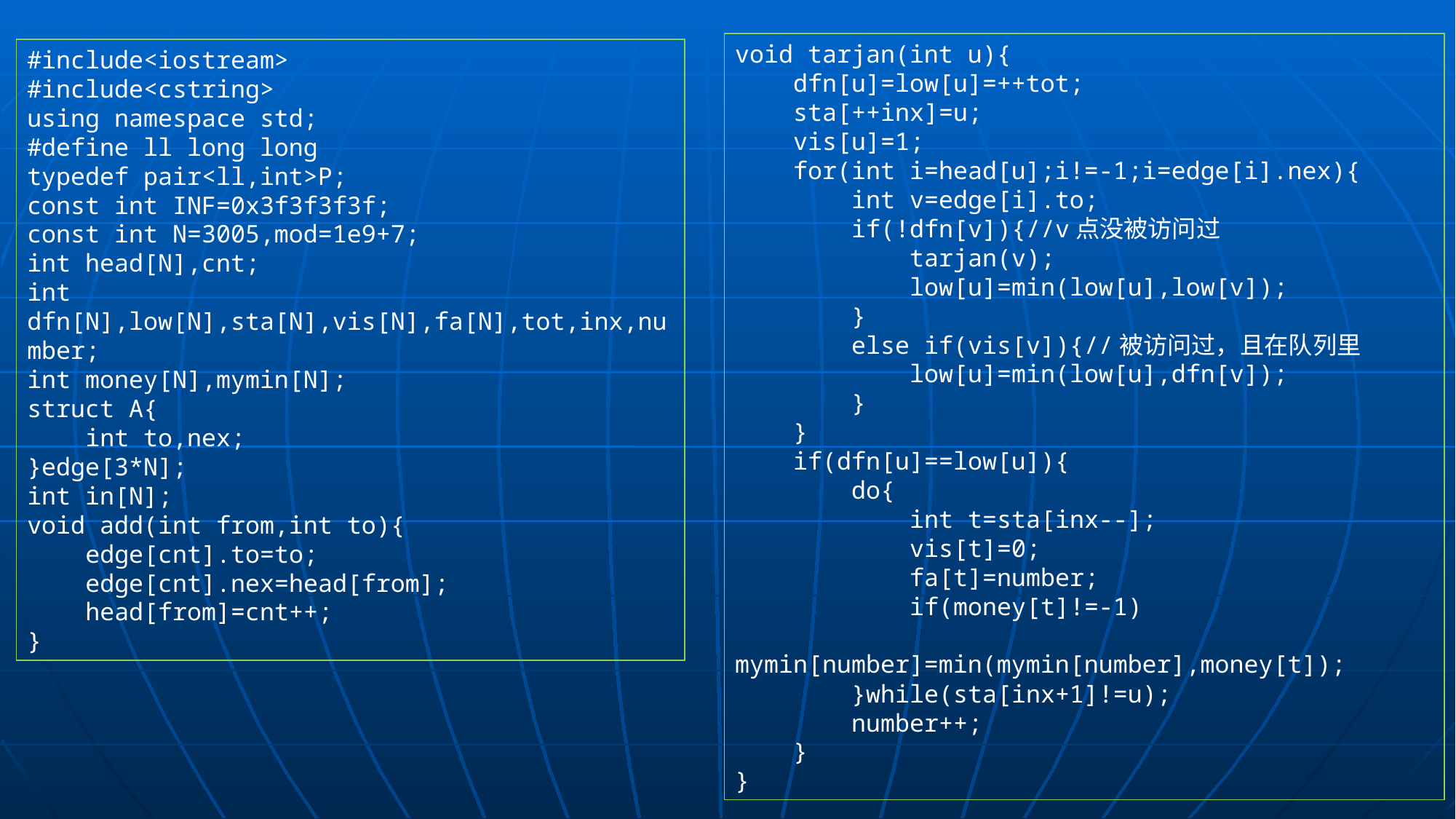

void tarjan(int u){
    dfn[u]=low[u]=++tot;
    sta[++inx]=u;
    vis[u]=1;
    for(int i=head[u];i!=-1;i=edge[i].nex){
        int v=edge[i].to;
        if(!dfn[v]){//v点没被访问过
            tarjan(v);
            low[u]=min(low[u],low[v]);
        }
        else if(vis[v]){//被访问过，且在队列里
            low[u]=min(low[u],dfn[v]);
        }
    }
    if(dfn[u]==low[u]){
        do{
            int t=sta[inx--];
            vis[t]=0;
            fa[t]=number;
            if(money[t]!=-1)
             mymin[number]=min(mymin[number],money[t]);
        }while(sta[inx+1]!=u);
        number++;
    }
}
#include<iostream>
#include<cstring>
using namespace std;
#define ll long long
typedef pair<ll,int>P;
const int INF=0x3f3f3f3f;
const int N=3005,mod=1e9+7;
int head[N],cnt;
int dfn[N],low[N],sta[N],vis[N],fa[N],tot,inx,number;
int money[N],mymin[N];
struct A{
    int to,nex;
}edge[3*N];
int in[N];
void add(int from,int to){
    edge[cnt].to=to;
    edge[cnt].nex=head[from];
    head[from]=cnt++;
}